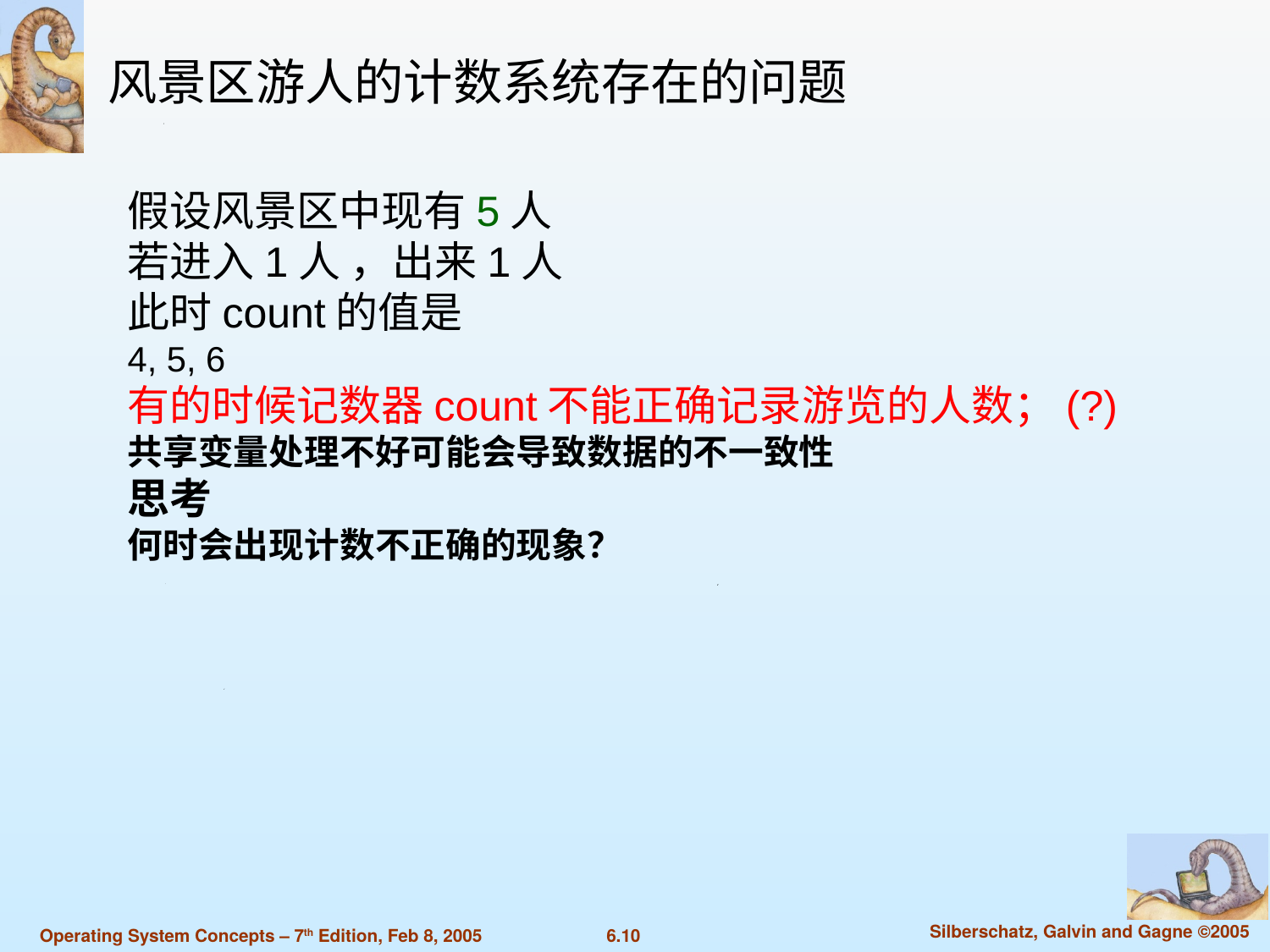

风景区游人的计数系统存在的问题
假设风景区中现有5人
若进入1人 ，出来1人
此时count的值是
4, 5, 6
有的时候记数器count不能正确记录游览的人数；(?)
共享变量处理不好可能会导致数据的不一致性
思考
何时会出现计数不正确的现象？